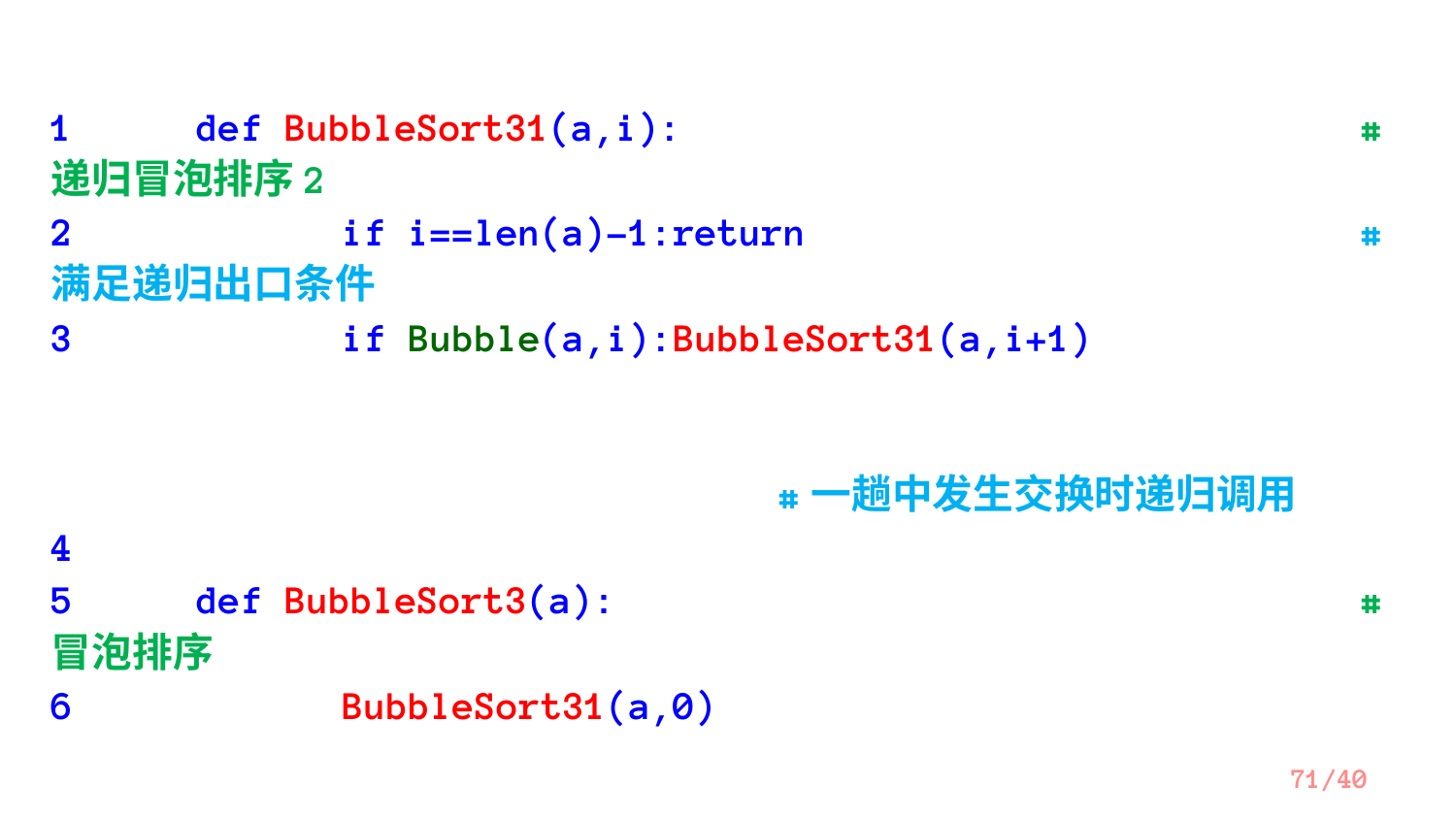

1	def BubbleSort31(a,i):					#递归冒泡排序2
2		if i==len(a)-1:return				#满足递归出口条件
3		if Bubble(a,i):BubbleSort31(a,i+1)
														#一趟中发生交换时递归调用
4
5	def BubbleSort3(a):						#冒泡排序
6		BubbleSort31(a,0)
71/40